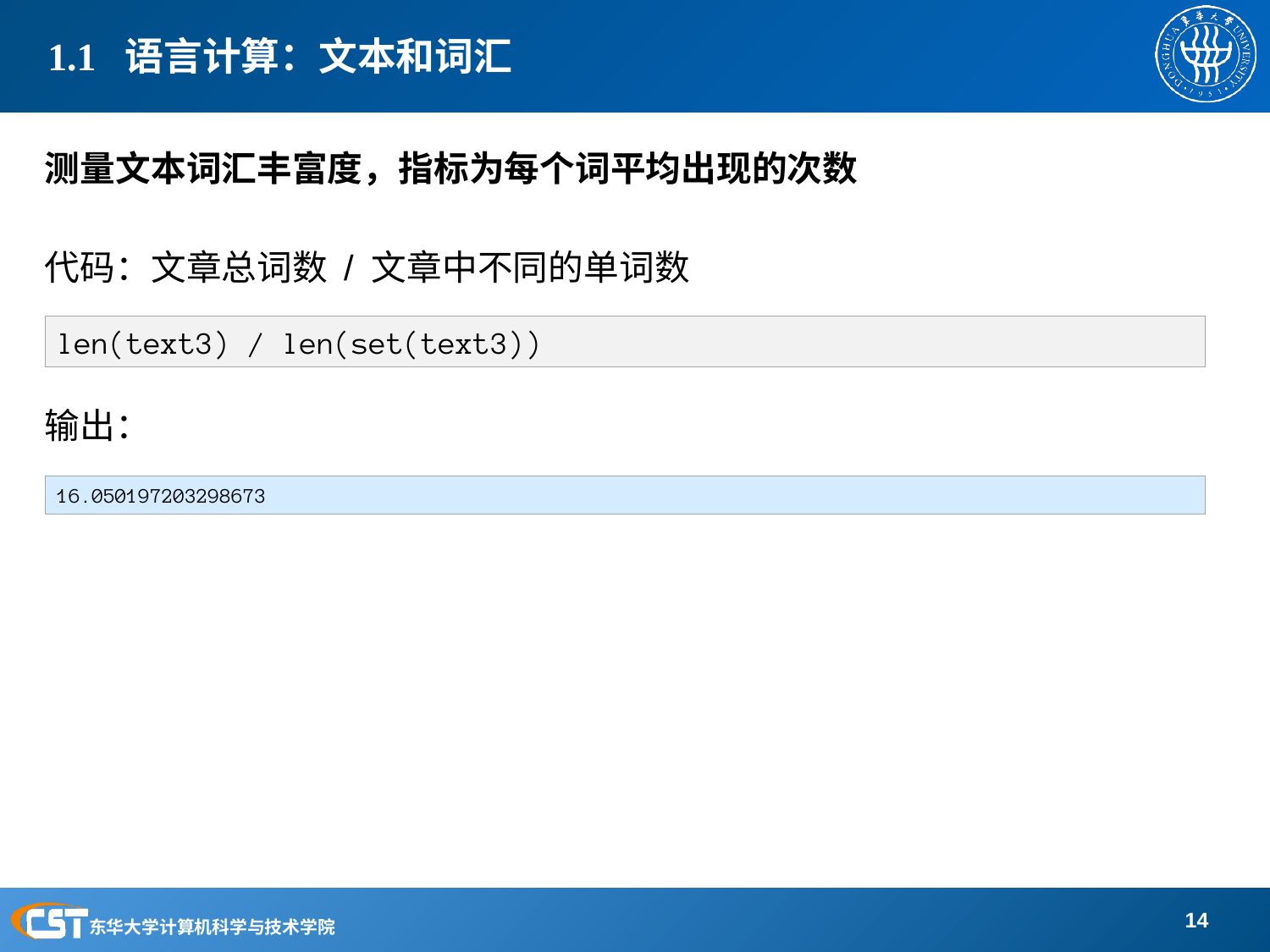

# 1.1  语言计算：文本和词汇
测量文本词汇丰富度，指标为每个词平均出现的次数

代码：文章总词数 / 文章中不同的单词数

输出：
len(text3) / len(set(text3))
16.050197203298673